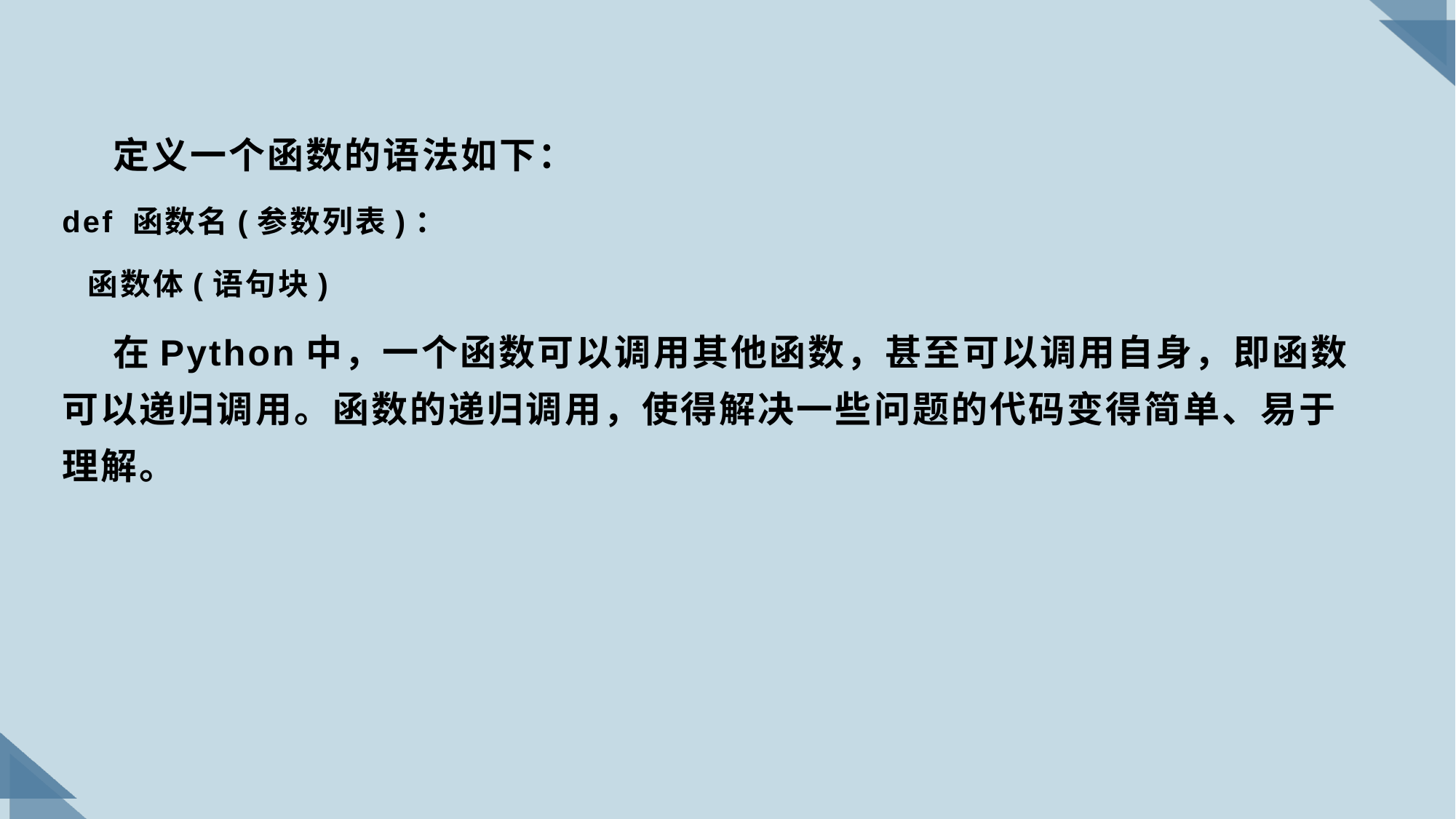

定义一个函数的语法如下：
def 函数名(参数列表)：
  函数体(语句块)
    在Python中，一个函数可以调用其他函数，甚至可以调用自身，即函数可以递归调用。函数的递归调用，使得解决一些问题的代码变得简单、易于理解。